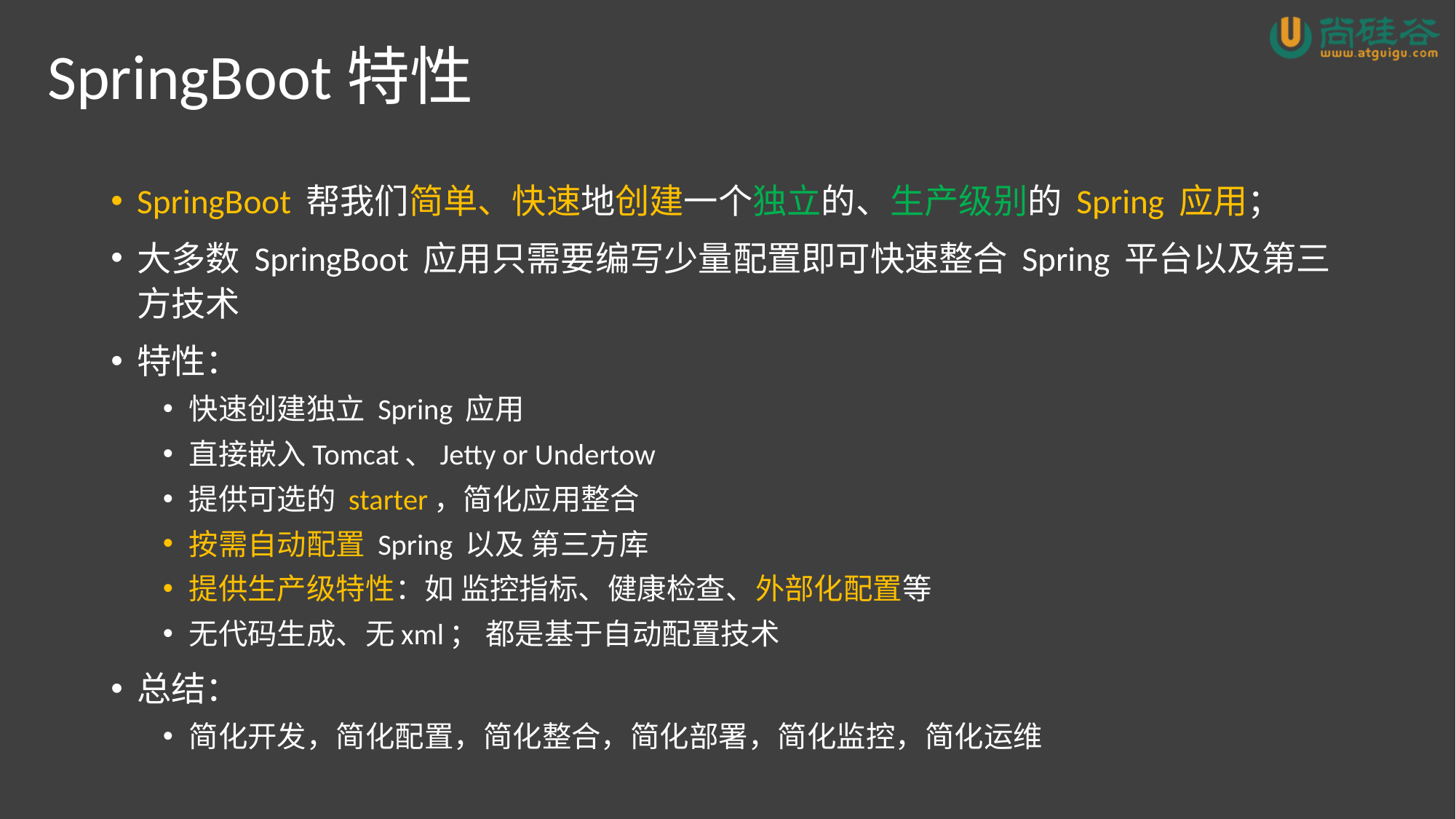

# SpringBoot特性
SpringBoot 帮我们简单、快速地创建一个独立的、生产级别的 Spring 应用；
大多数 SpringBoot 应用只需要编写少量配置即可快速整合 Spring 平台以及第三方技术
特性：
快速创建独立 Spring 应用
直接嵌入Tomcat、Jetty or Undertow
提供可选的 starter，简化应用整合
按需自动配置 Spring 以及 第三方库
提供生产级特性：如 监控指标、健康检查、外部化配置等
无代码生成、无xml； 都是基于自动配置技术
总结：
简化开发，简化配置，简化整合，简化部署，简化监控，简化运维